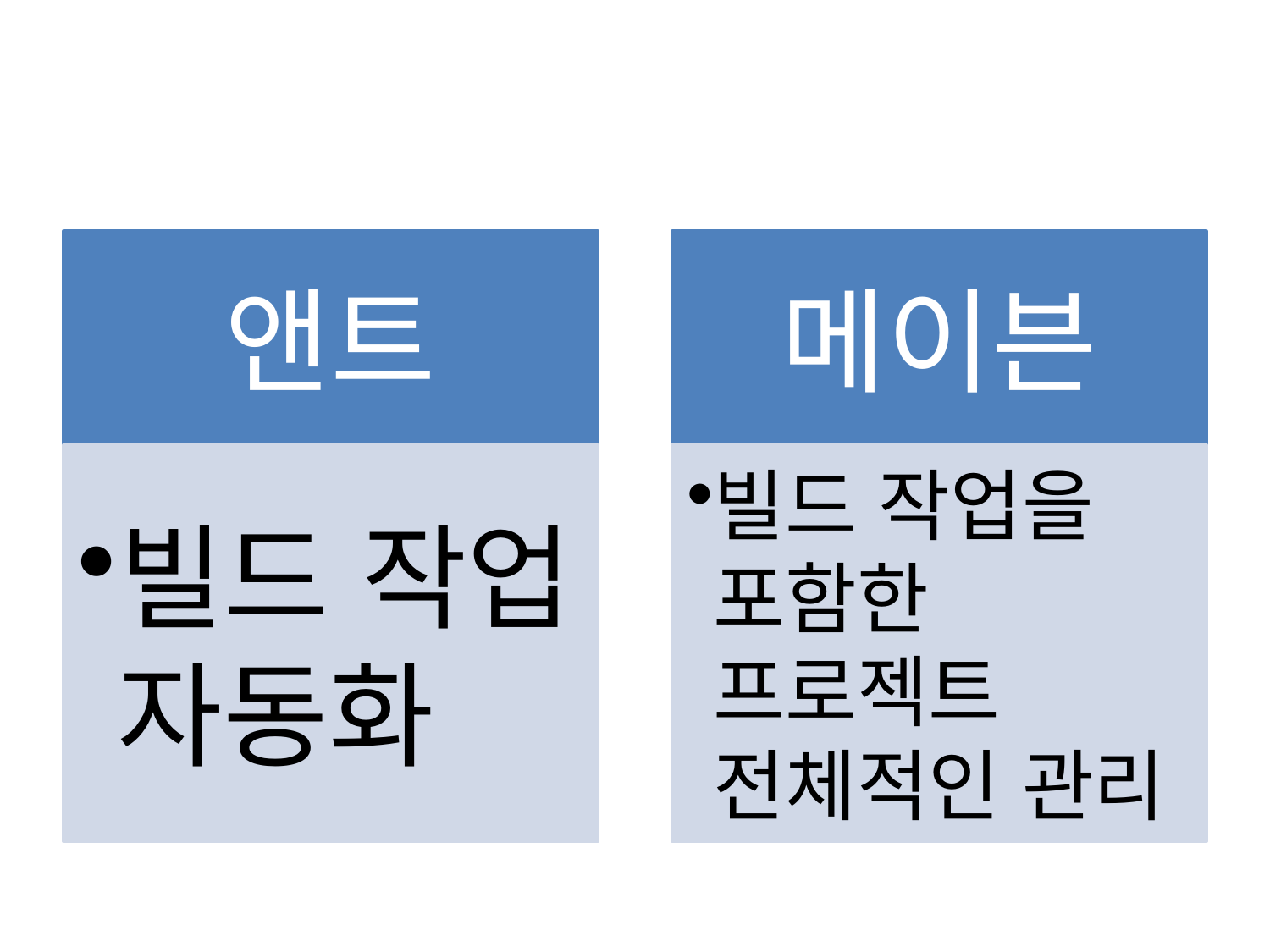

#
앤트
빌드 작업 자동화
메이븐
빌드 작업을 포함한 프로젝트 전체적인 관리